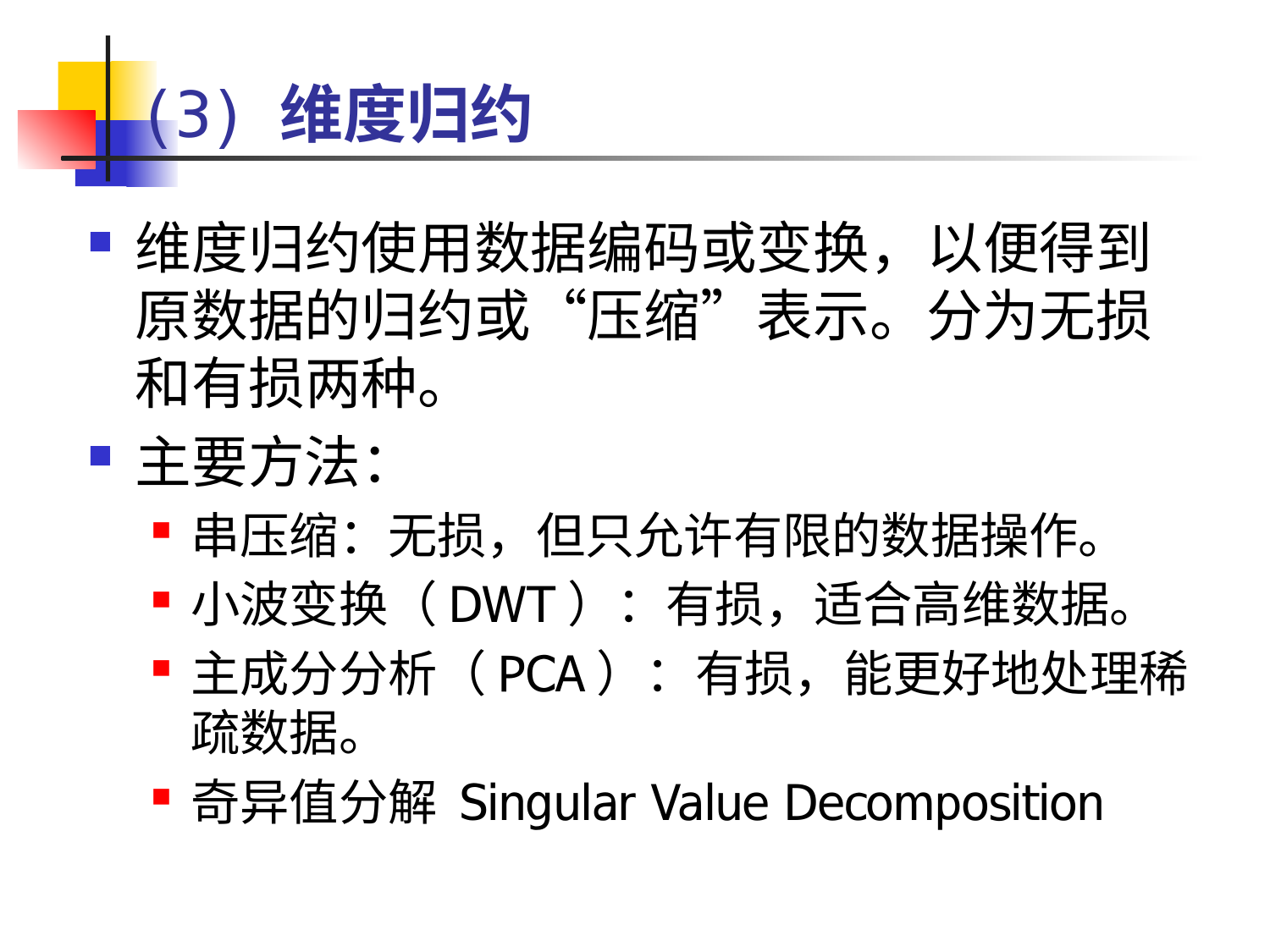

# (3) 维度归约
维度归约使用数据编码或变换，以便得到原数据的归约或“压缩”表示。分为无损和有损两种。
主要方法：
串压缩：无损，但只允许有限的数据操作。
小波变换（DWT）：有损，适合高维数据。
主成分分析（PCA）：有损，能更好地处理稀疏数据。
奇异值分解 Singular Value Decomposition